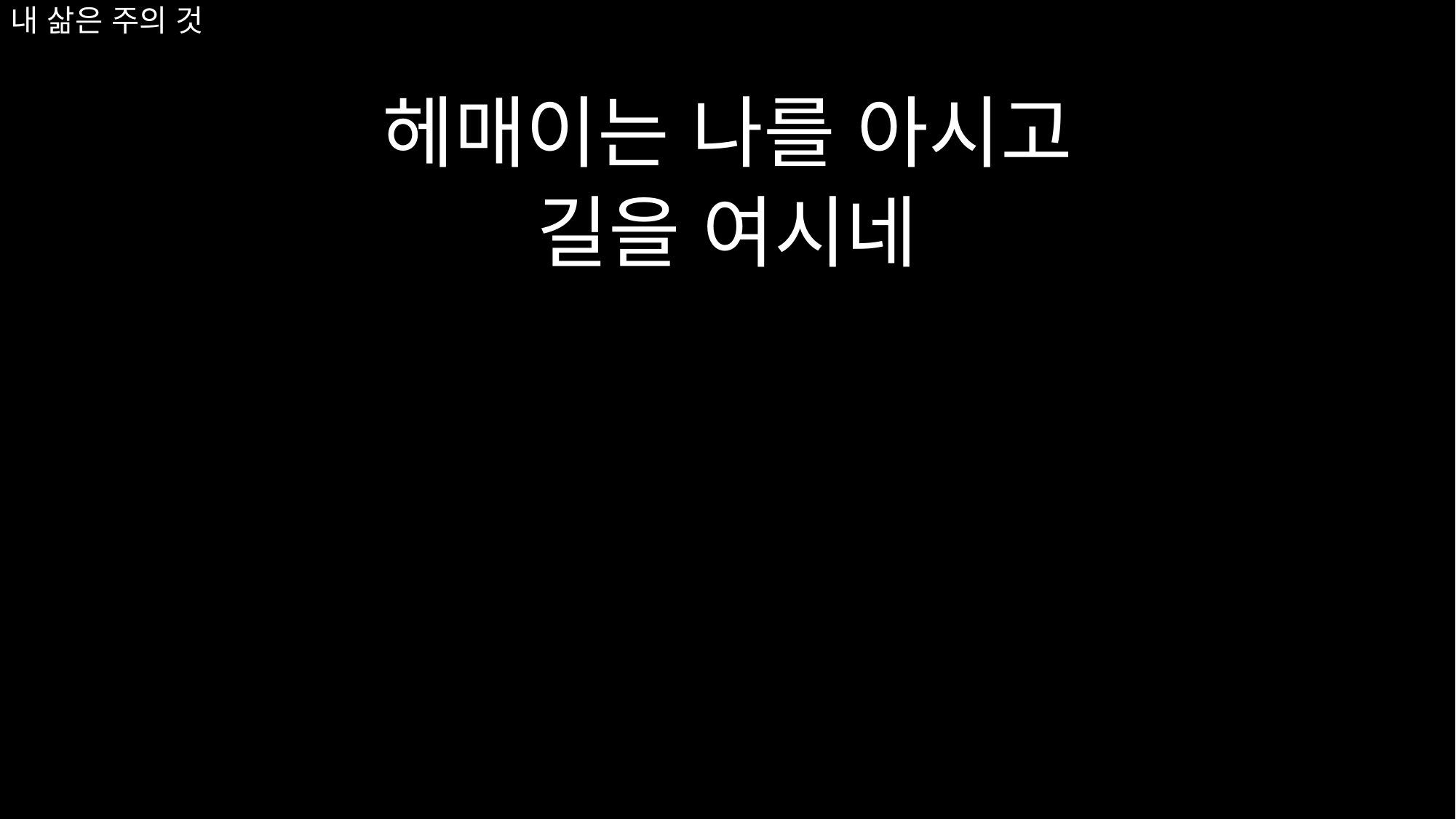

# 내 삶은 주의 것
헤매이는 나를 아시고
길을 여시네